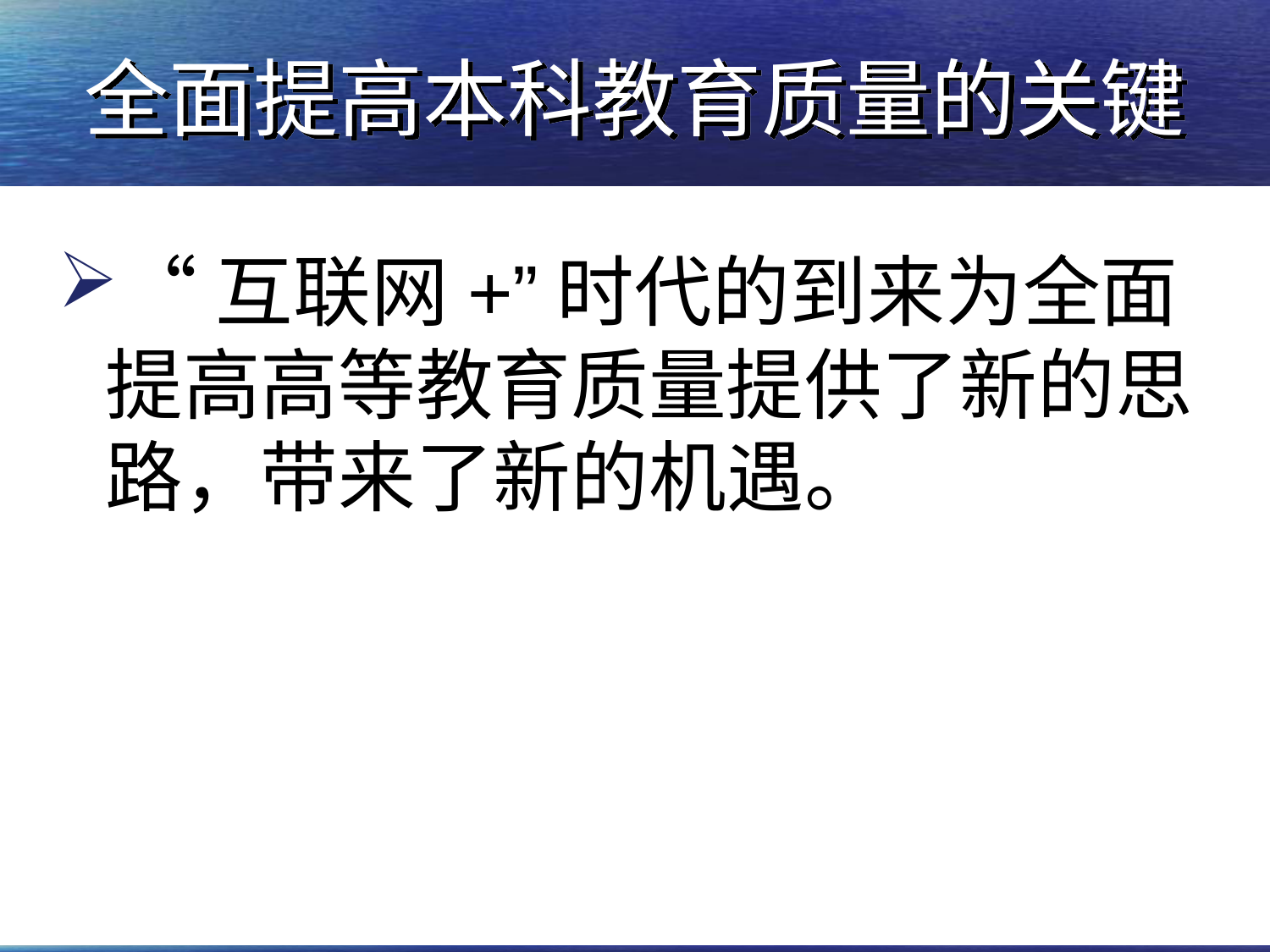

# 全面提高本科教育质量的关键
“互联网+”时代的到来为全面提高高等教育质量提供了新的思路，带来了新的机遇。